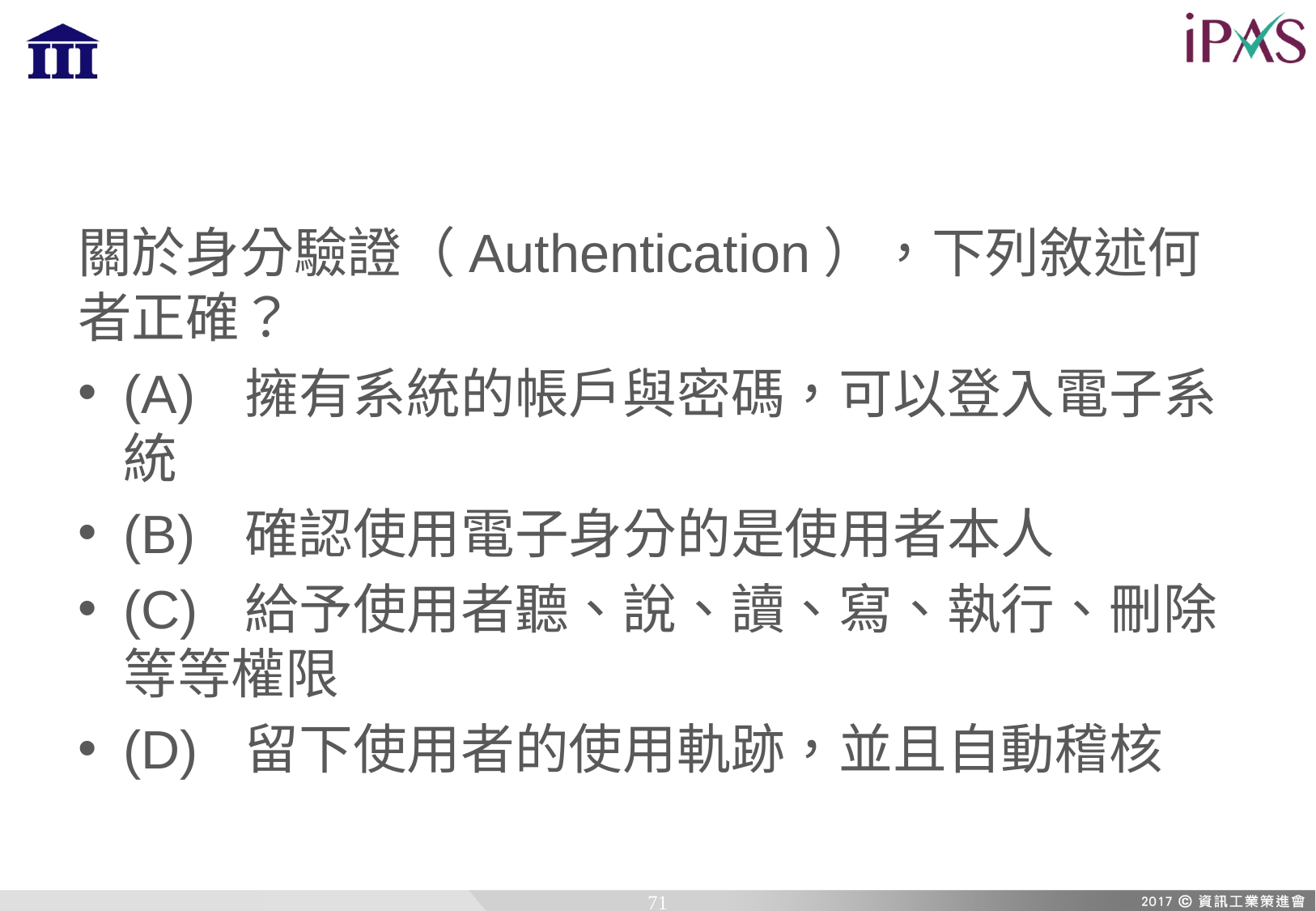

關於身分驗證（Authentication），下列敘述何者正確？
(A)	擁有系統的帳戶與密碼，可以登入電子系統
(B)	確認使用電子身分的是使用者本人
(C)	給予使用者聽、說、讀、寫、執行、刪除等等權限
(D)	留下使用者的使用軌跡，並且自動稽核
71